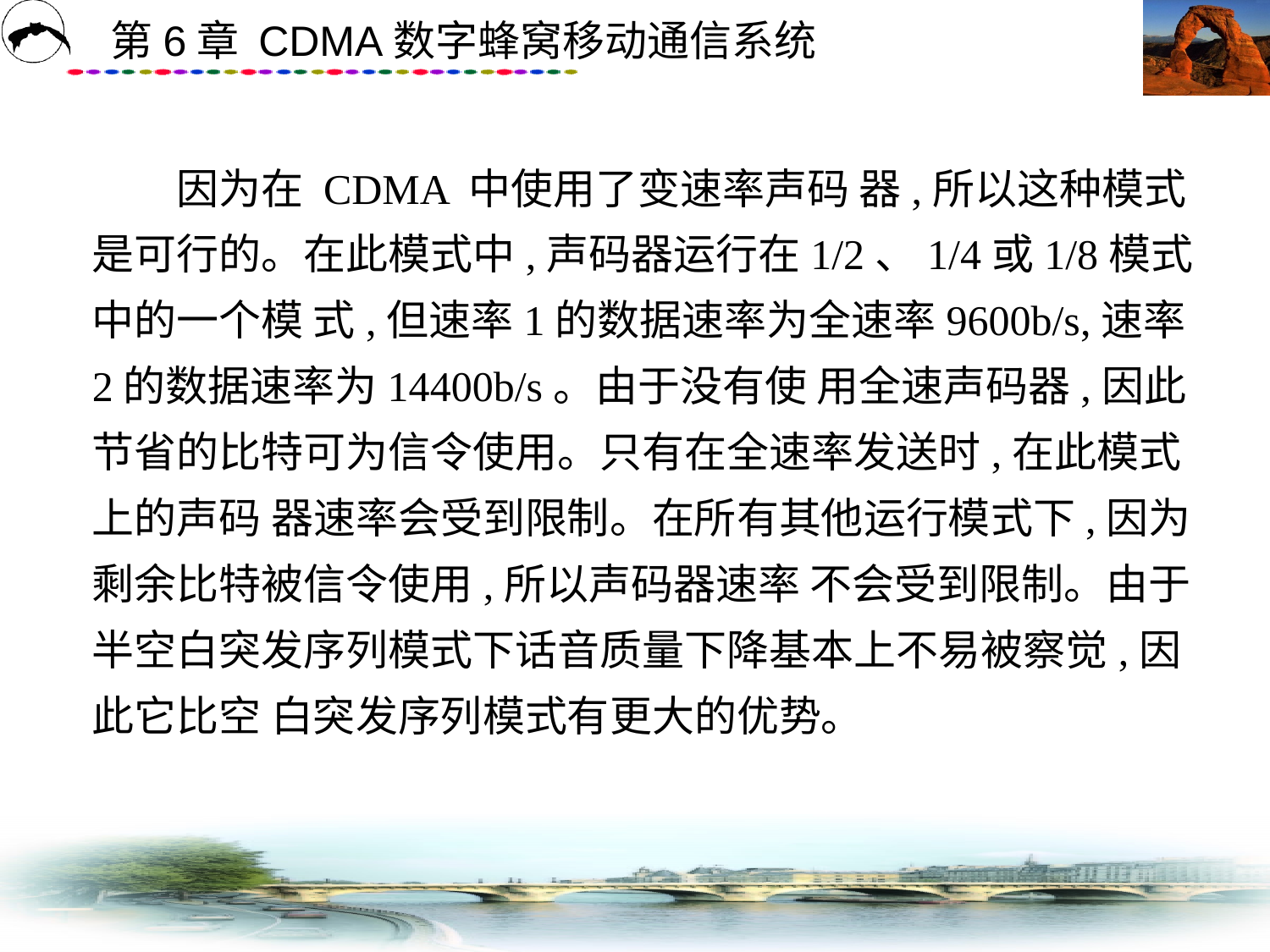

# 因为在 CDMA 中使用了变速率声码 器,所以这种模式是可行的。在此模式中,声码器运行在1/2、1/4或1/8模式中的一个模 式,但速率1的数据速率为全速率9600b/s,速率2的数据速率为14400b/s。由于没有使 用全速声码器,因此节省的比特可为信令使用。只有在全速率发送时,在此模式上的声码 器速率会受到限制。在所有其他运行模式下,因为剩余比特被信令使用,所以声码器速率 不会受到限制。由于半空白突发序列模式下话音质量下降基本上不易被察觉,因此它比空 白突发序列模式有更大的优势。